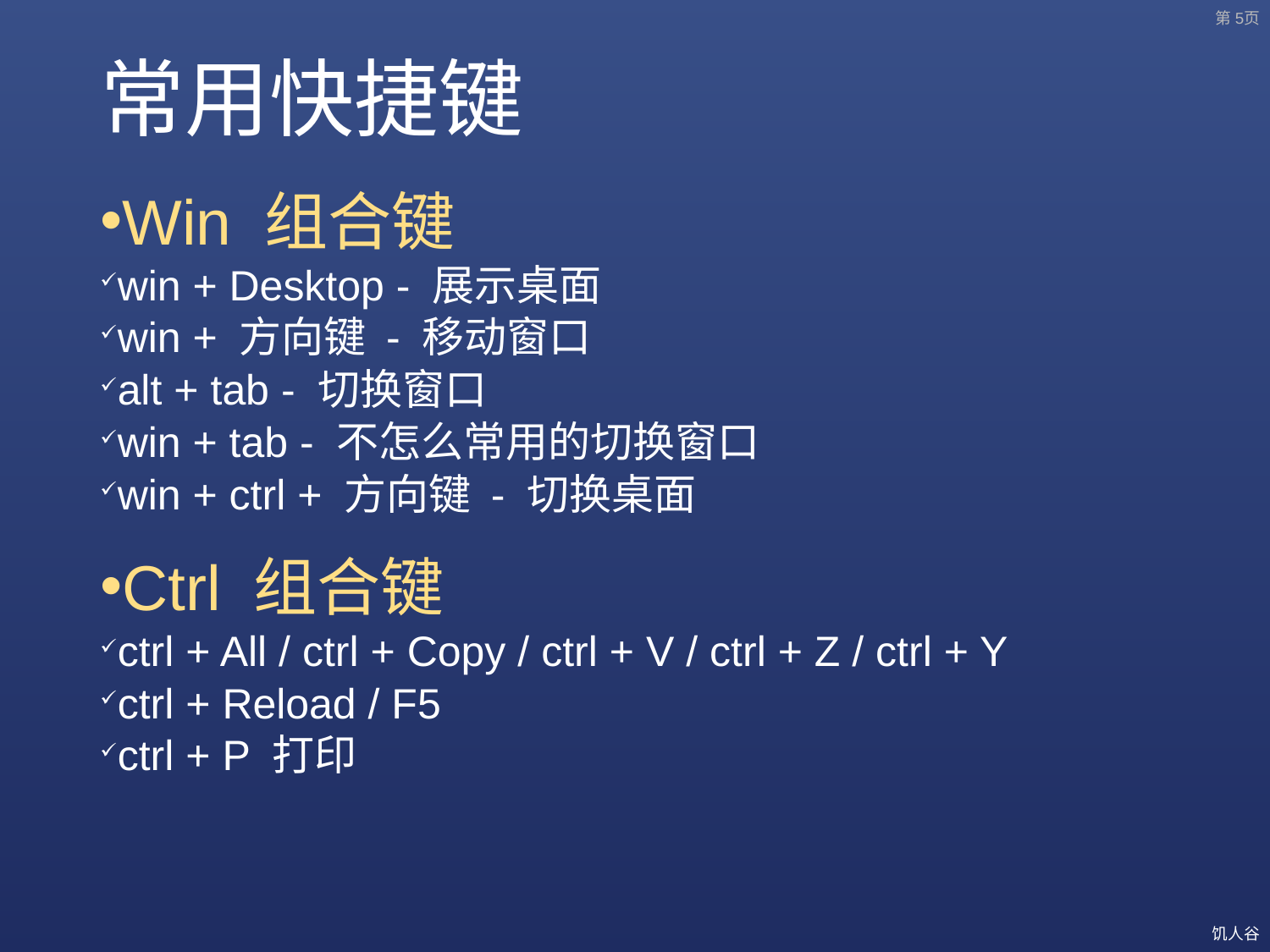

第5页
# 常用快捷键
Win 组合键
win + Desktop - 展示桌面
win + 方向键 - 移动窗口
alt + tab - 切换窗口
win + tab - 不怎么常用的切换窗口
win + ctrl + 方向键 - 切换桌面
Ctrl 组合键
ctrl + All / ctrl + Copy / ctrl + V / ctrl + Z / ctrl + Y
ctrl + Reload / F5
ctrl + P 打印
饥人谷